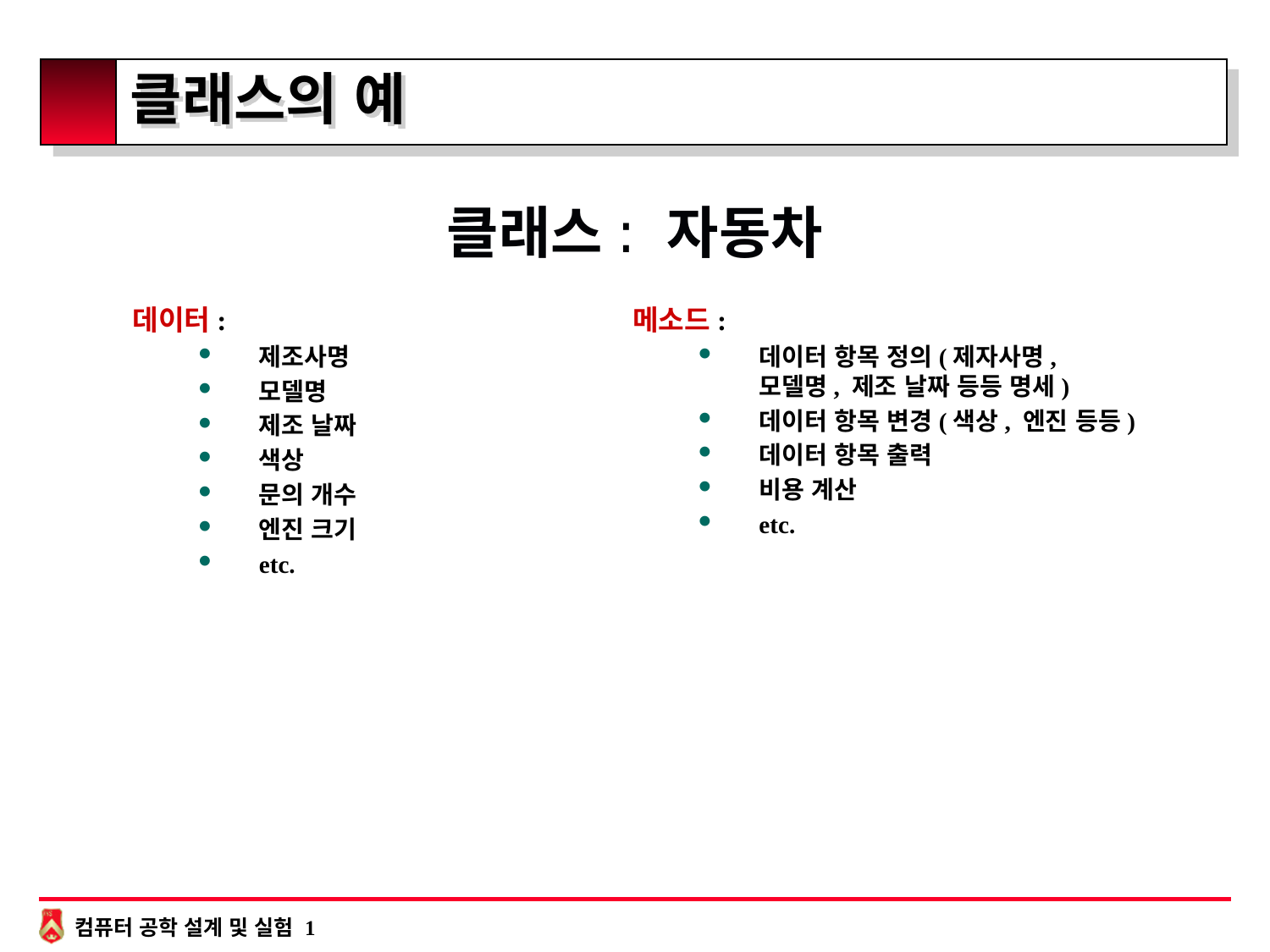

# 클래스의 예
클래스: 자동차
데이터:
제조사명
모델명
제조 날짜
색상
문의 개수
엔진 크기
etc.

메소드:
데이터 항목 정의(제자사명, 모델명, 제조 날짜 등등 명세)
데이터 항목 변경(색상, 엔진 등등)
데이터 항목 출력
비용 계산
etc.